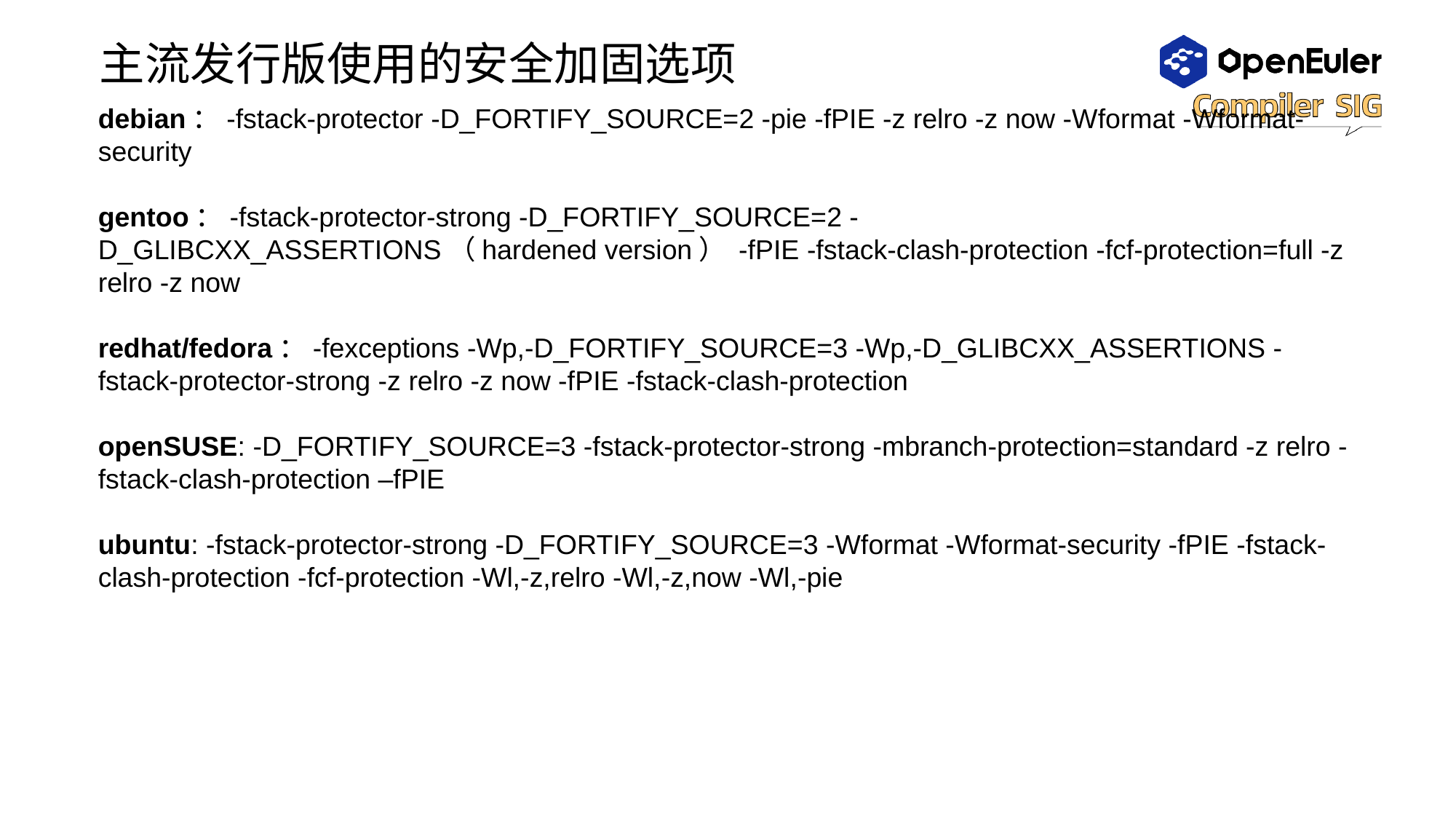

# 主流发行版使用的安全加固选项
debian：-fstack-protector -D_FORTIFY_SOURCE=2 -pie -fPIE -z relro -z now -Wformat -Wformat-security

gentoo：-fstack-protector-strong -D_FORTIFY_SOURCE=2 -D_GLIBCXX_ASSERTIONS（hardened version） -fPIE -fstack-clash-protection -fcf-protection=full -z relro -z now

redhat/fedora：-fexceptions -Wp,-D_FORTIFY_SOURCE=3 -Wp,-D_GLIBCXX_ASSERTIONS -fstack-protector-strong -z relro -z now -fPIE -fstack-clash-protection

openSUSE: -D_FORTIFY_SOURCE=3 -fstack-protector-strong -mbranch-protection=standard -z relro -fstack-clash-protection –fPIE

ubuntu: -fstack-protector-strong -D_FORTIFY_SOURCE=3 -Wformat -Wformat-security -fPIE -fstack-clash-protection -fcf-protection -Wl,-z,relro -Wl,-z,now -Wl,-pie